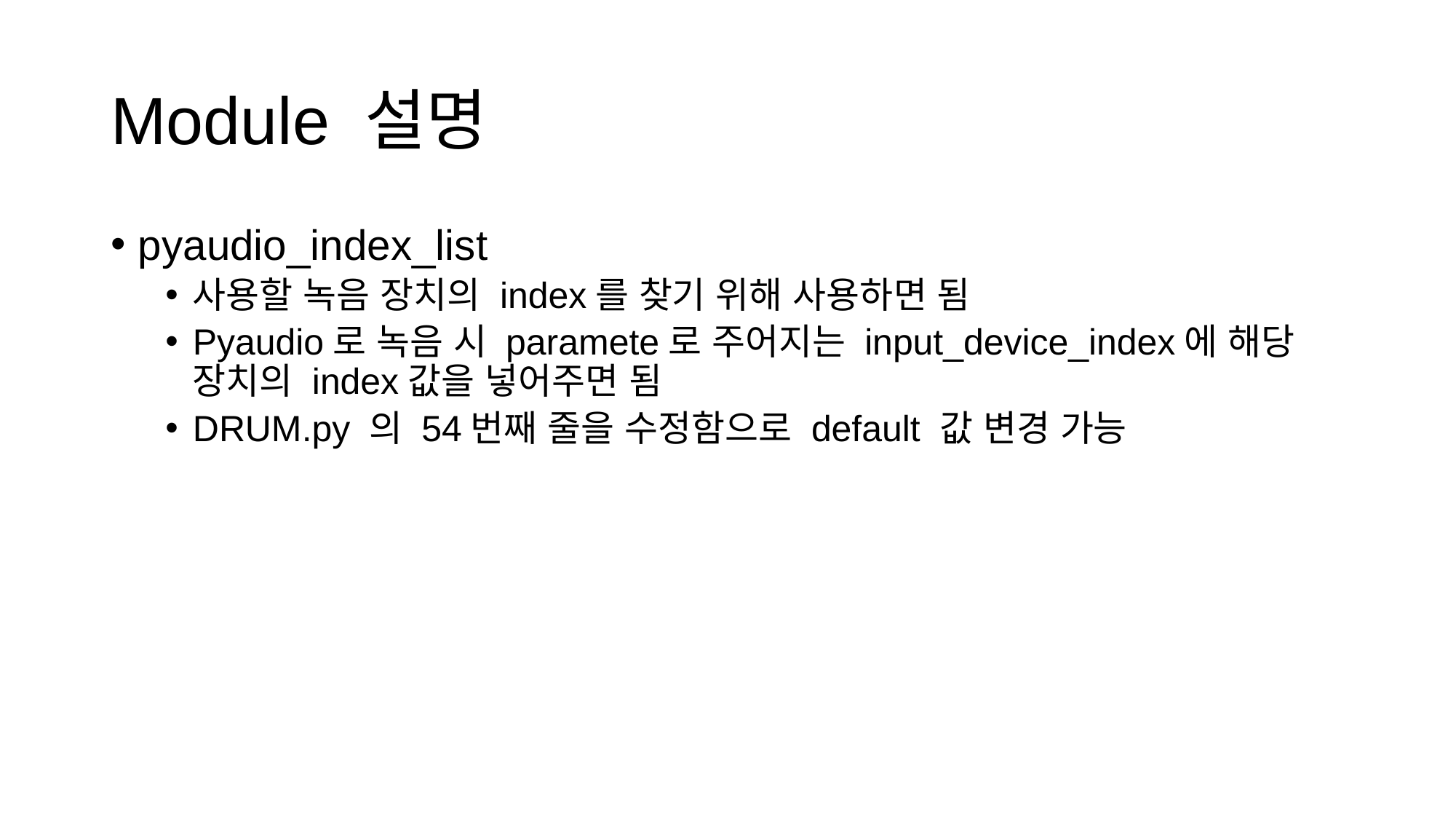

# Module 설명
pyaudio_index_list
사용할 녹음 장치의 index를 찾기 위해 사용하면 됨
Pyaudio로 녹음 시 paramete로 주어지는 input_device_index에 해당 장치의 index값을 넣어주면 됨
DRUM.py 의 54번째 줄을 수정함으로 default 값 변경 가능